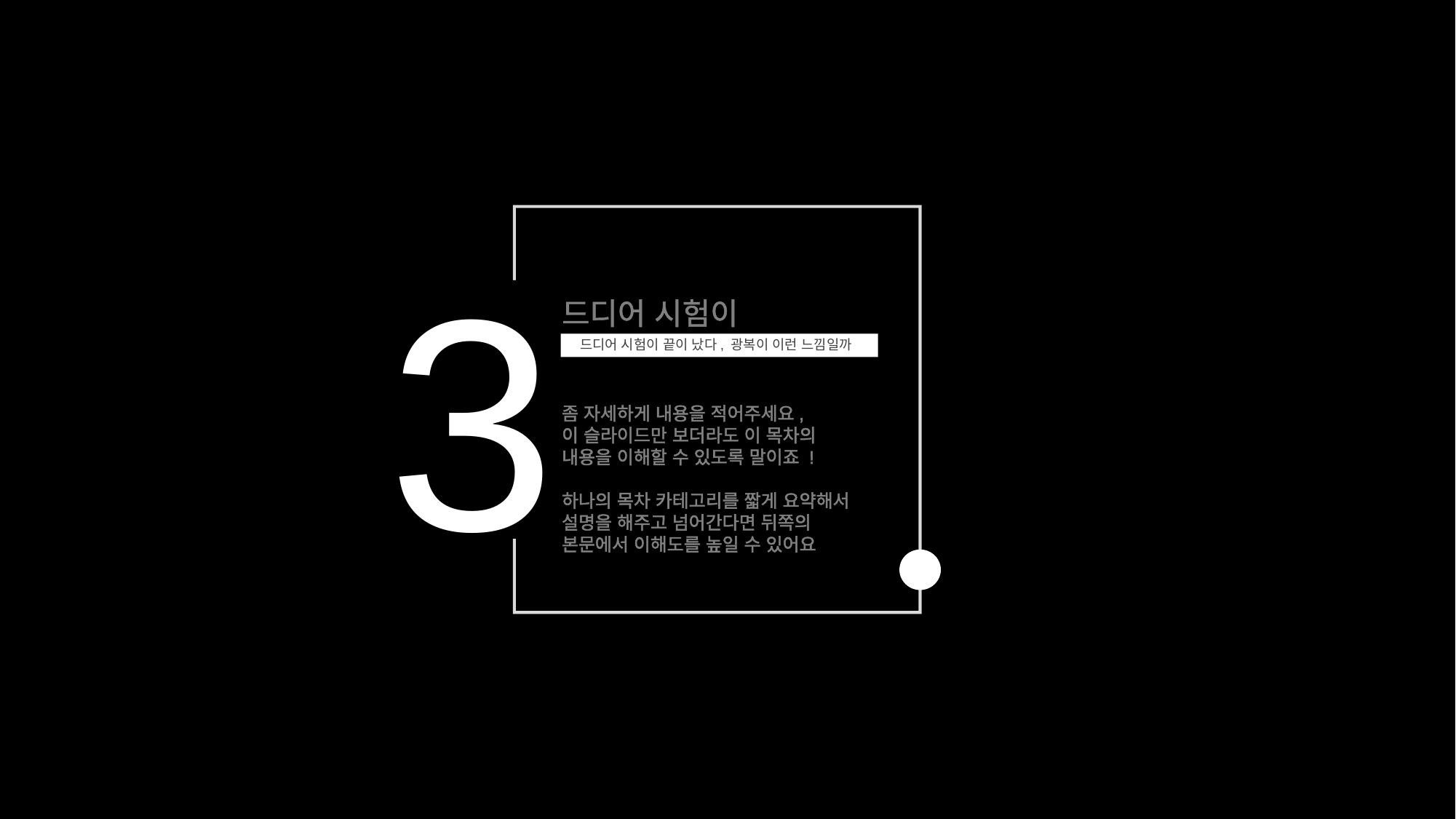

3

드디어 시험이
드디어 시험이 끝이 났다, 광복이 이런 느낌일까

좀 자세하게 내용을 적어주세요,
이 슬라이드만 보더라도 이 목차의
내용을 이해할 수 있도록 말이죠 !

하나의 목차 카테고리를 짧게 요약해서
설명을 해주고 넘어간다면 뒤쪽의
본문에서 이해도를 높일 수 있어요